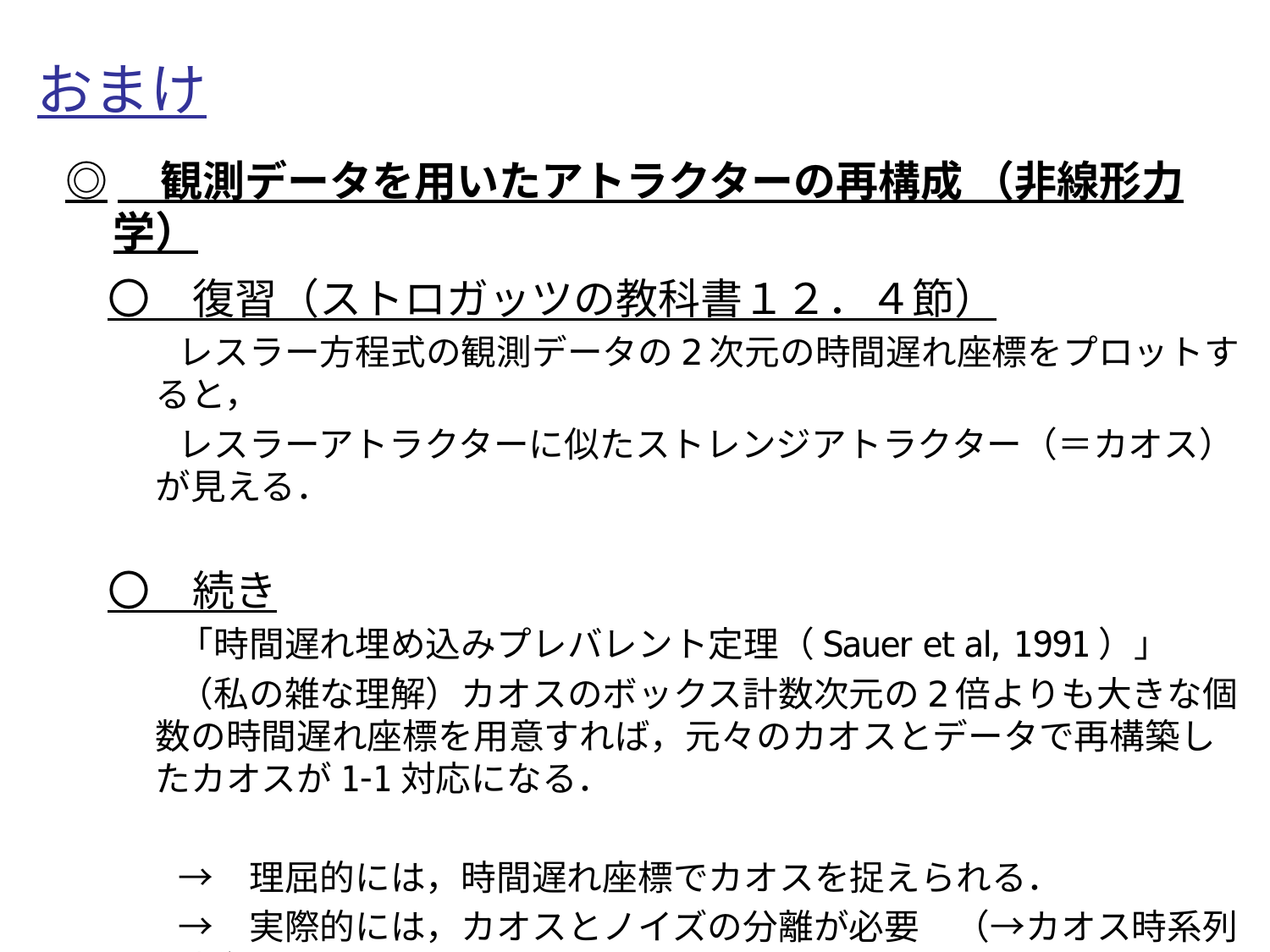

おまけ
◎　観測データを用いたアトラクターの再構成 （非線形力学）
〇　復習（ストロガッツの教科書１２．４節）
　　レスラー方程式の観測データの2次元の時間遅れ座標をプロットすると，
　　レスラーアトラクターに似たストレンジアトラクター（＝カオス）が見える．

〇　続き
　　「時間遅れ埋め込みプレバレント定理（Sauer et al, 1991）」
　　（私の雑な理解）カオスのボックス計数次元の2倍よりも大きな個数の時間遅れ座標を用意すれば，元々のカオスとデータで再構築したカオスが1-1対応になる．

　　→　理屈的には，時間遅れ座標でカオスを捉えられる．
　　→　実際的には，カオスとノイズの分離が必要　（→カオス時系列解析）．